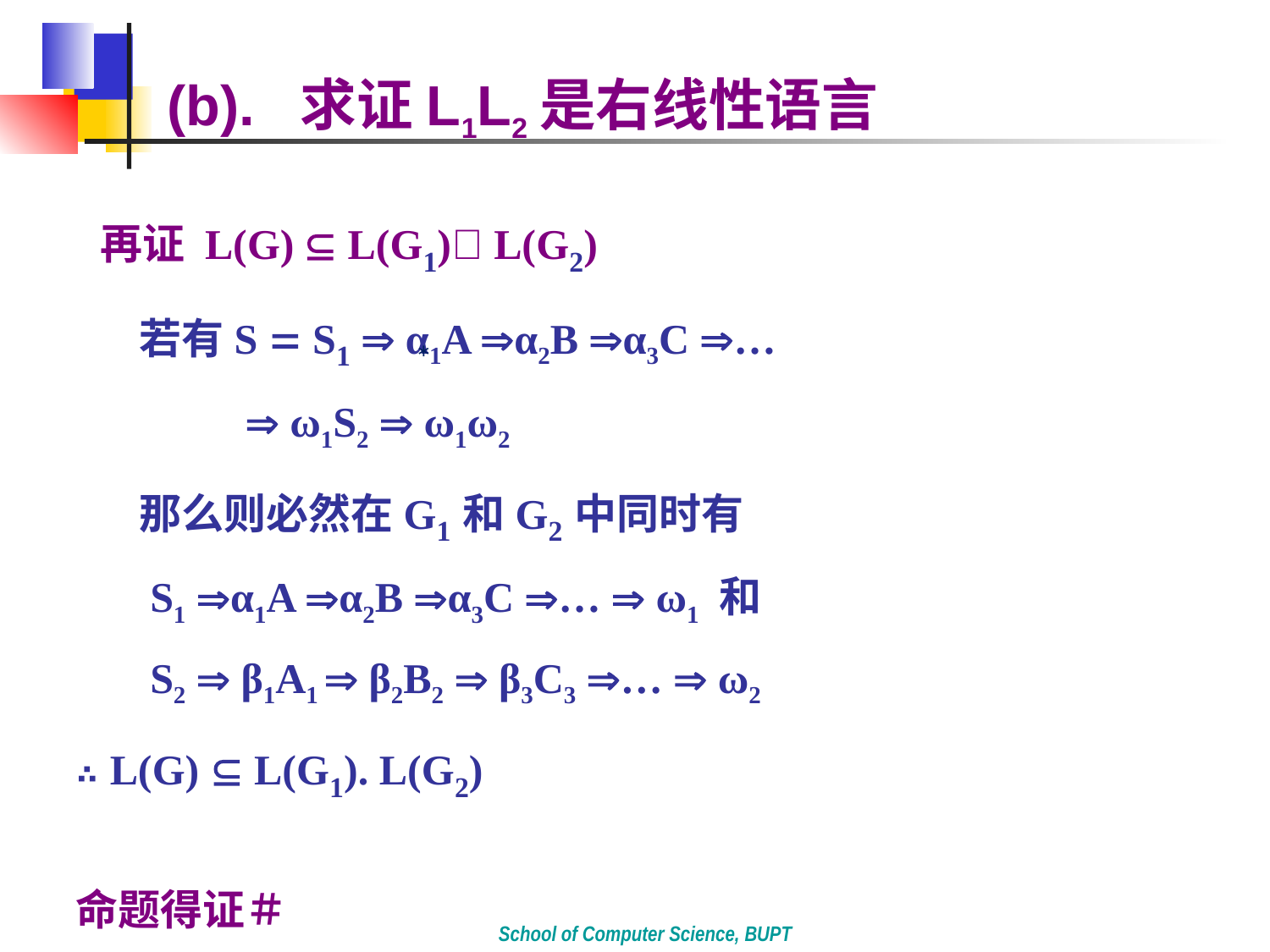

(b).  求证L1L2是右线性语言
  再证 L(G) ⊆ L(G1)• L(G2)
若有S = S1 ⇒ α1A ⇒α2B ⇒α3C ⇒…
	    ⇒ ω1S2 ⇒ ω1ω2
那么则必然在G1和G2中同时有
 S1 ⇒α1A ⇒α2B ⇒α3C ⇒… ⇒ ω1 和
 S2 ⇒ β1A1 ⇒ β2B2 ⇒ β3C3 ⇒… ⇒ ω2
∴ L(G) ⊆ L(G1). L(G2)

命题得证＃
*

School of Computer Science, BUPT
6